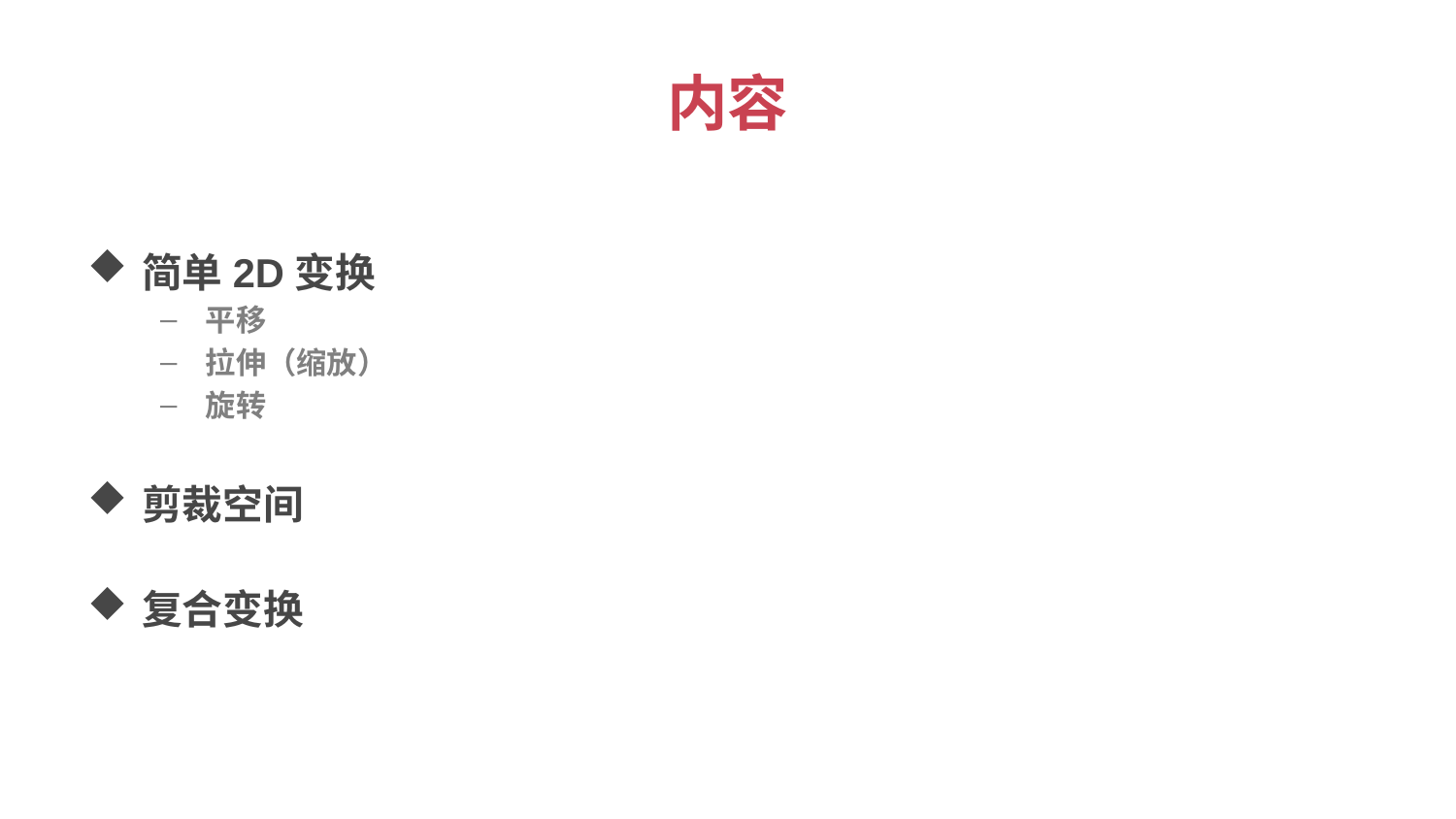

# 内容
简单2D变换
平移
拉伸（缩放）
旋转
剪裁空间
复合变换